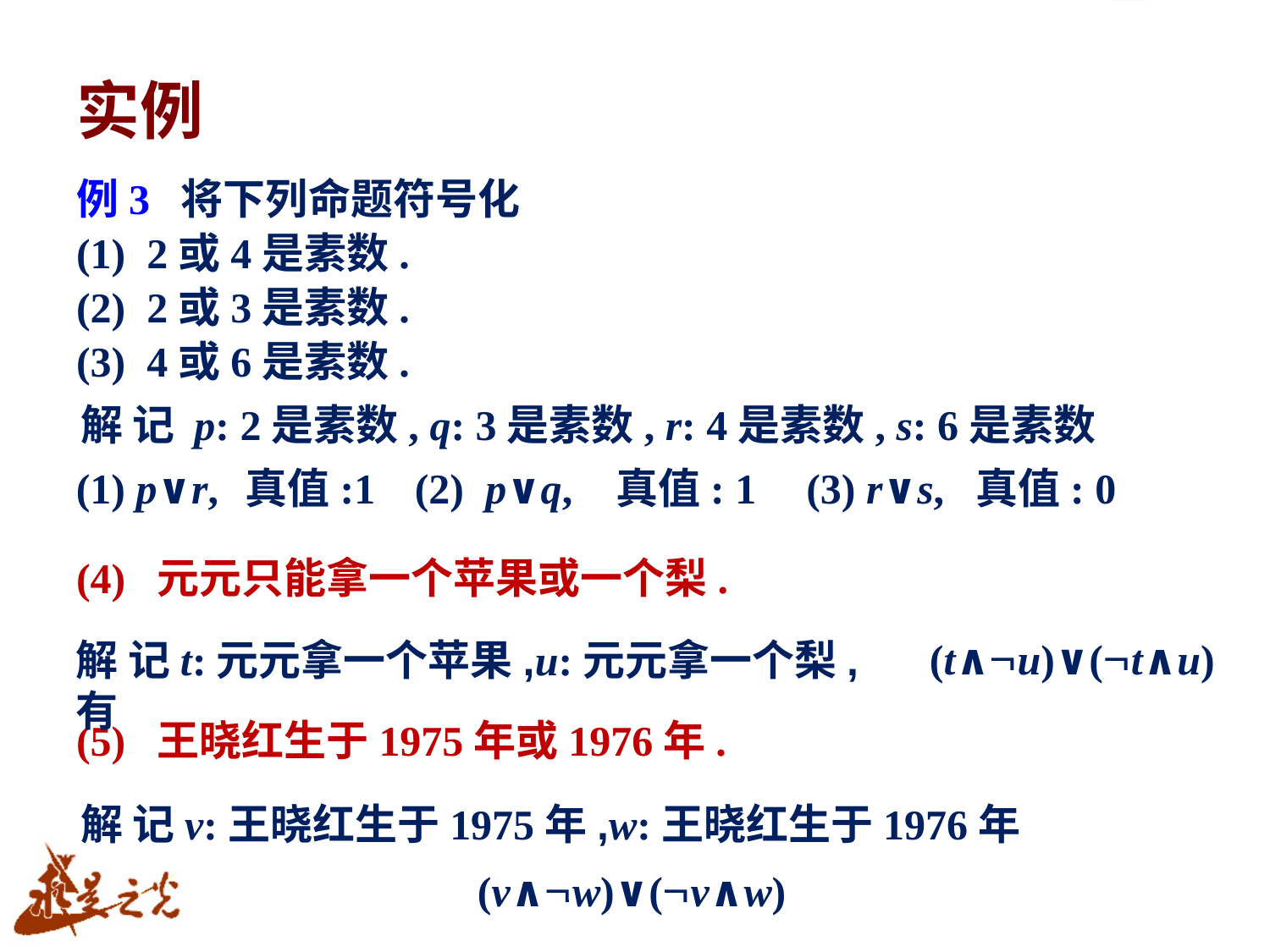

# 实例
例3  将下列命题符号化
(1)  2或4是素数.
(2)  2或3是素数.
(3)  4或6是素数.

(4)  元元只能拿一个苹果或一个梨.

(5)  王晓红生于1975年或1976年.

解 记 p: 2是素数, q: 3是素数, r: 4是素数, s: 6是素数
(1) p∨r,
真值:1
(2)  p∨q,
真值: 1
(3) r∨s,
真值: 0
(t∧¬u)∨(¬t∧u)
解 记t:元元拿一个苹果,u:元元拿一个梨, 有
解 记v:王晓红生于1975年,w:王晓红生于1976年
(v∧¬w)∨(¬v∧w)
11